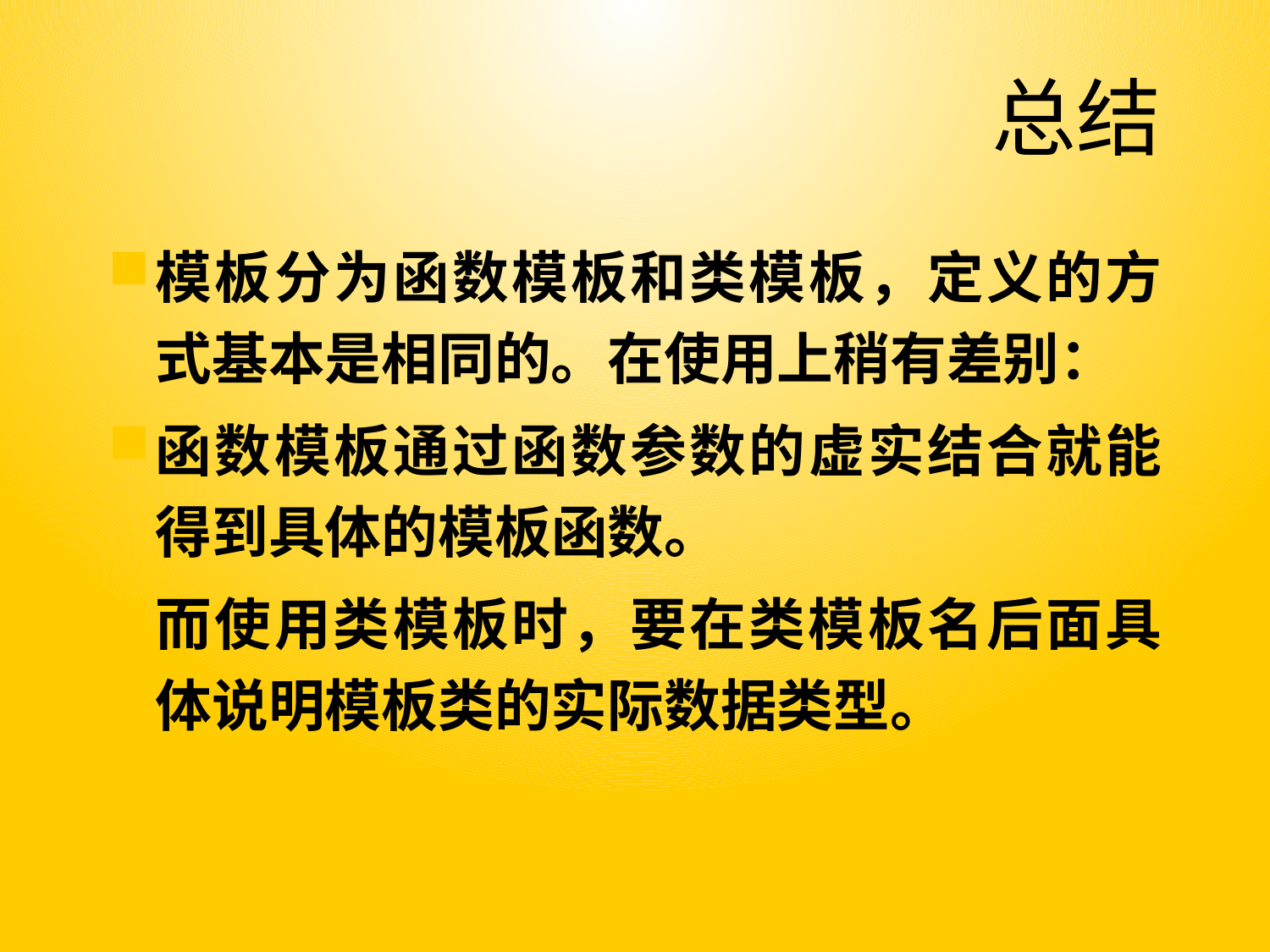

# 总结
模板分为函数模板和类模板，定义的方式基本是相同的。在使用上稍有差别：
函数模板通过函数参数的虚实结合就能得到具体的模板函数。
而使用类模板时，要在类模板名后面具体说明模板类的实际数据类型。